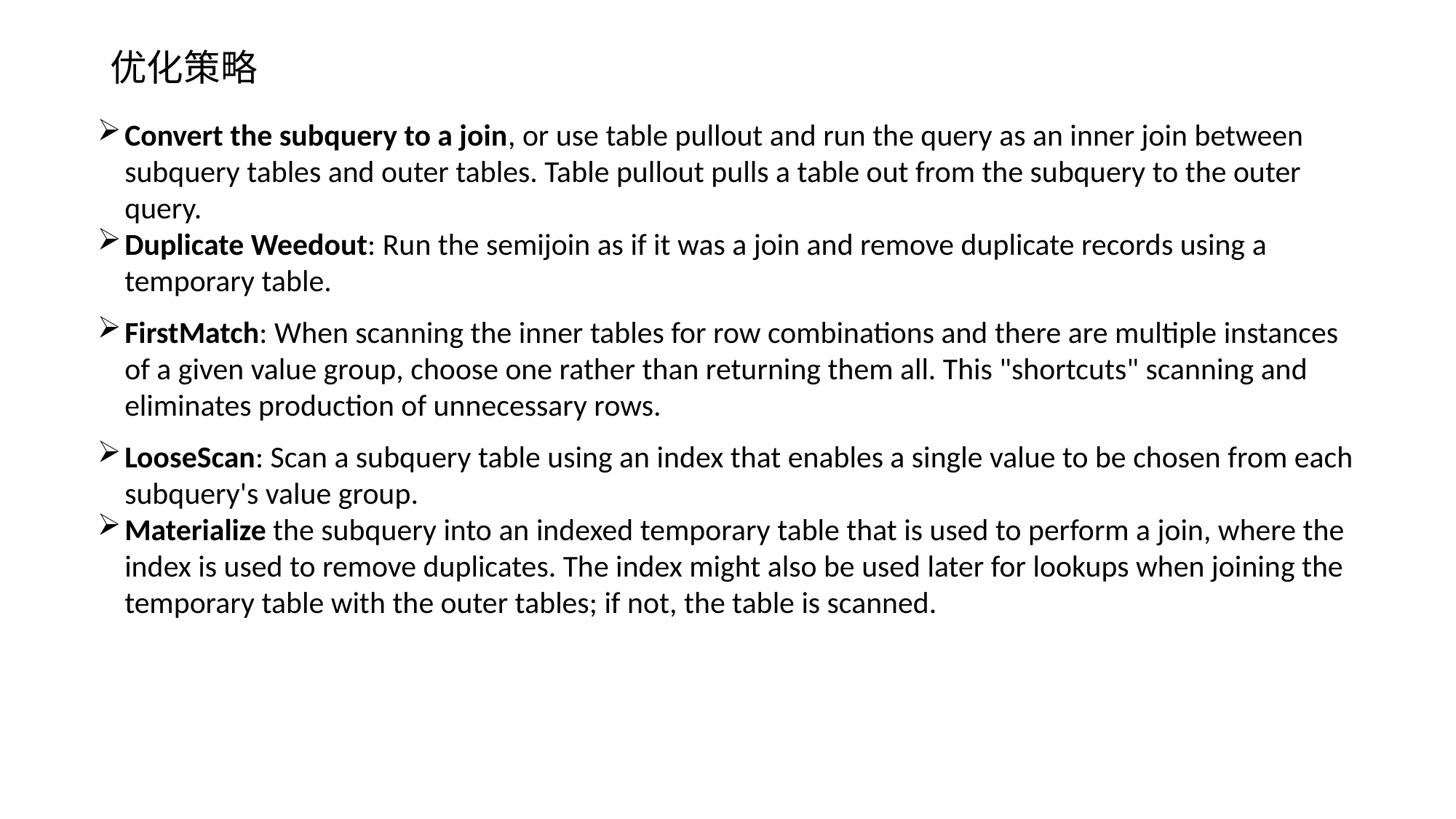

# 优化策略
Convert the subquery to a join, or use table pullout and run the query as an inner join between subquery tables and outer tables. Table pullout pulls a table out from the subquery to the outer query.
Duplicate Weedout: Run the semijoin as if it was a join and remove duplicate records using a temporary table.
FirstMatch: When scanning the inner tables for row combinations and there are multiple instances of a given value group, choose one rather than returning them all. This "shortcuts" scanning and eliminates production of unnecessary rows.
LooseScan: Scan a subquery table using an index that enables a single value to be chosen from each subquery's value group.
Materialize the subquery into an indexed temporary table that is used to perform a join, where the index is used to remove duplicates. The index might also be used later for lookups when joining the temporary table with the outer tables; if not, the table is scanned.